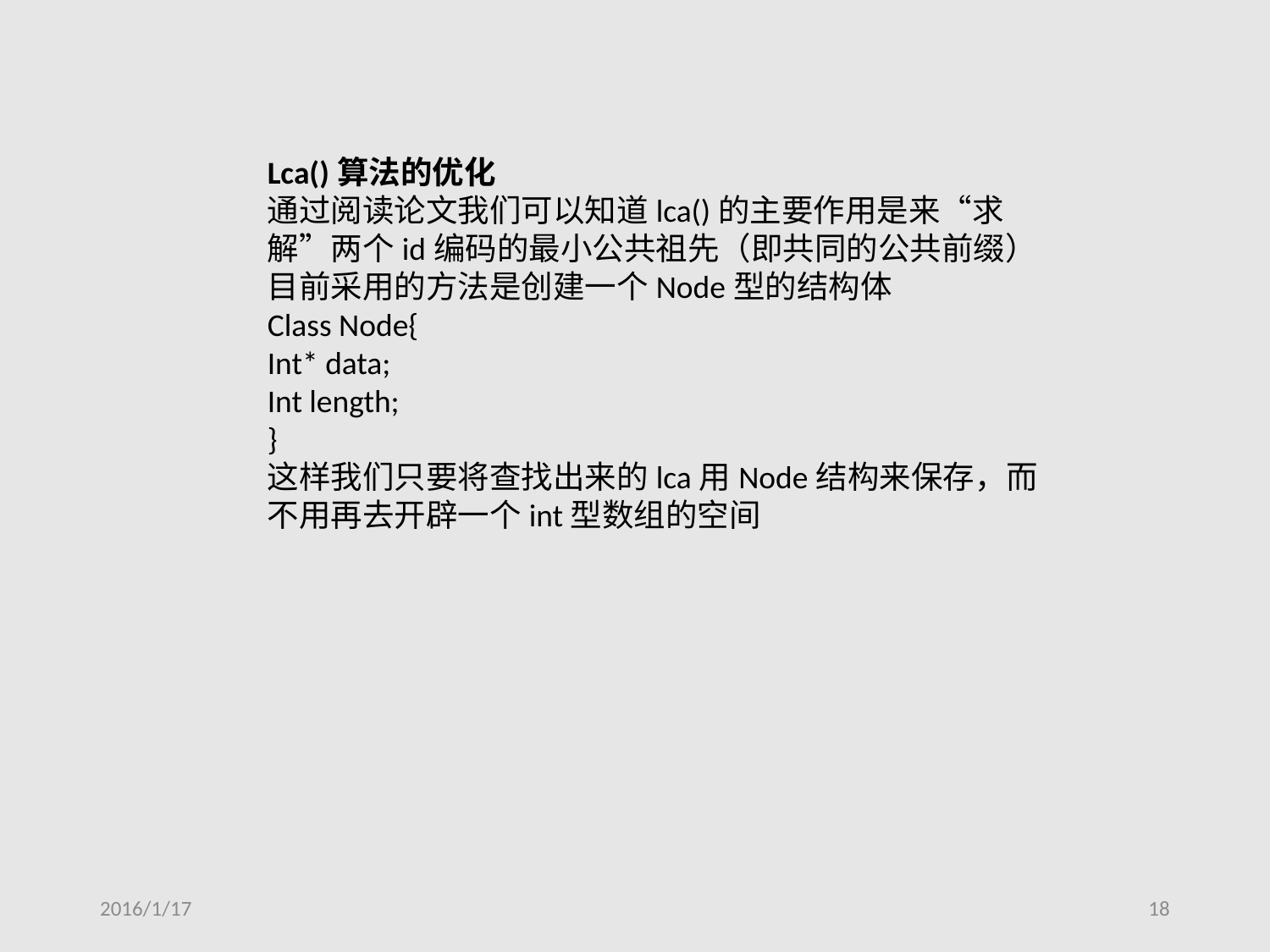

Lca()算法的优化
通过阅读论文我们可以知道lca()的主要作用是来“求解”两个id编码的最小公共祖先（即共同的公共前缀）
目前采用的方法是创建一个Node型的结构体
Class Node{
Int* data;
Int length;
}
这样我们只要将查找出来的lca用Node结构来保存，而不用再去开辟一个int型数组的空间
2016/1/17
18